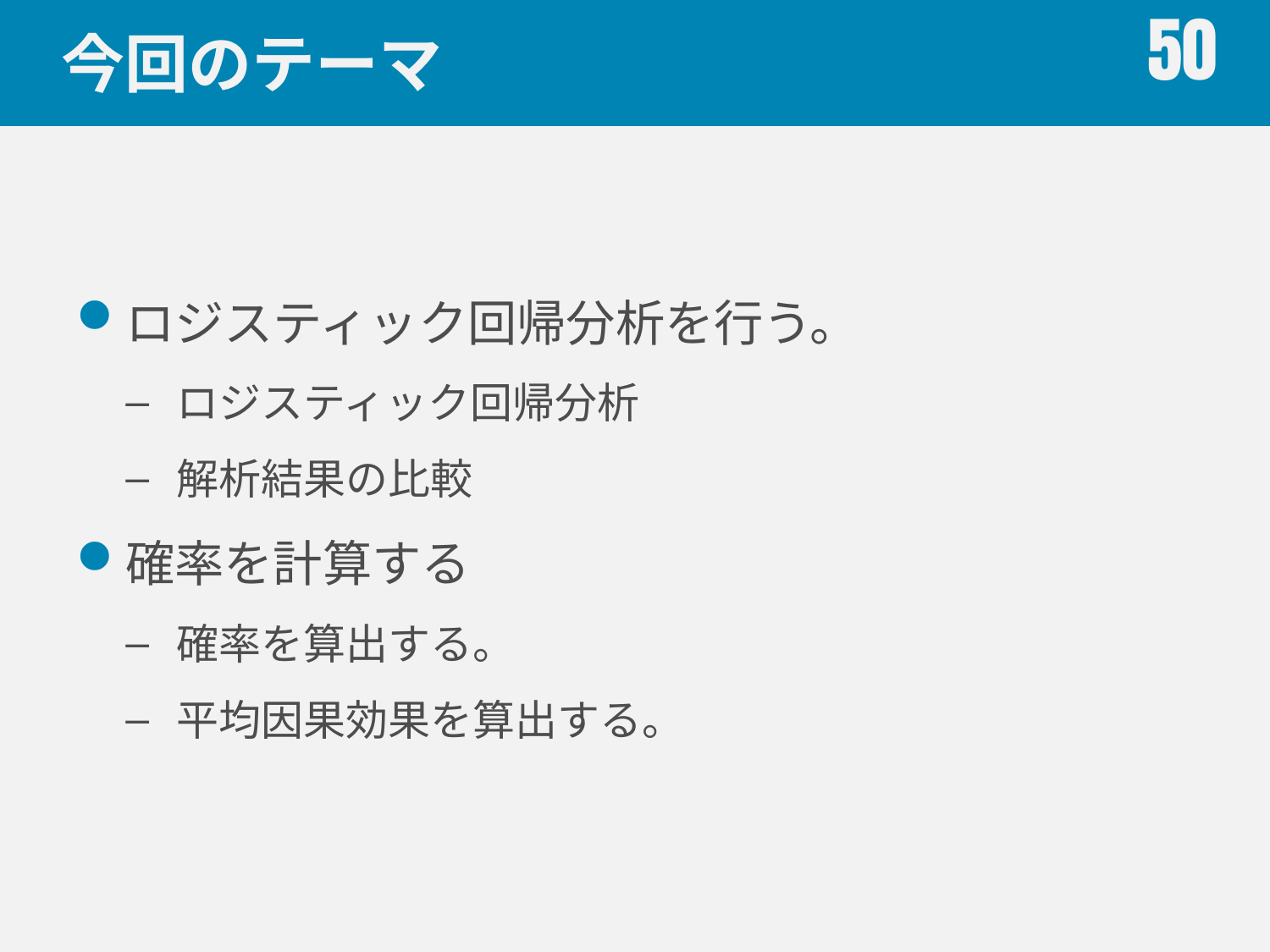

# 今回のテーマ
 50
ロジスティック回帰分析を行う。
ロジスティック回帰分析
解析結果の比較
確率を計算する
確率を算出する。
平均因果効果を算出する。